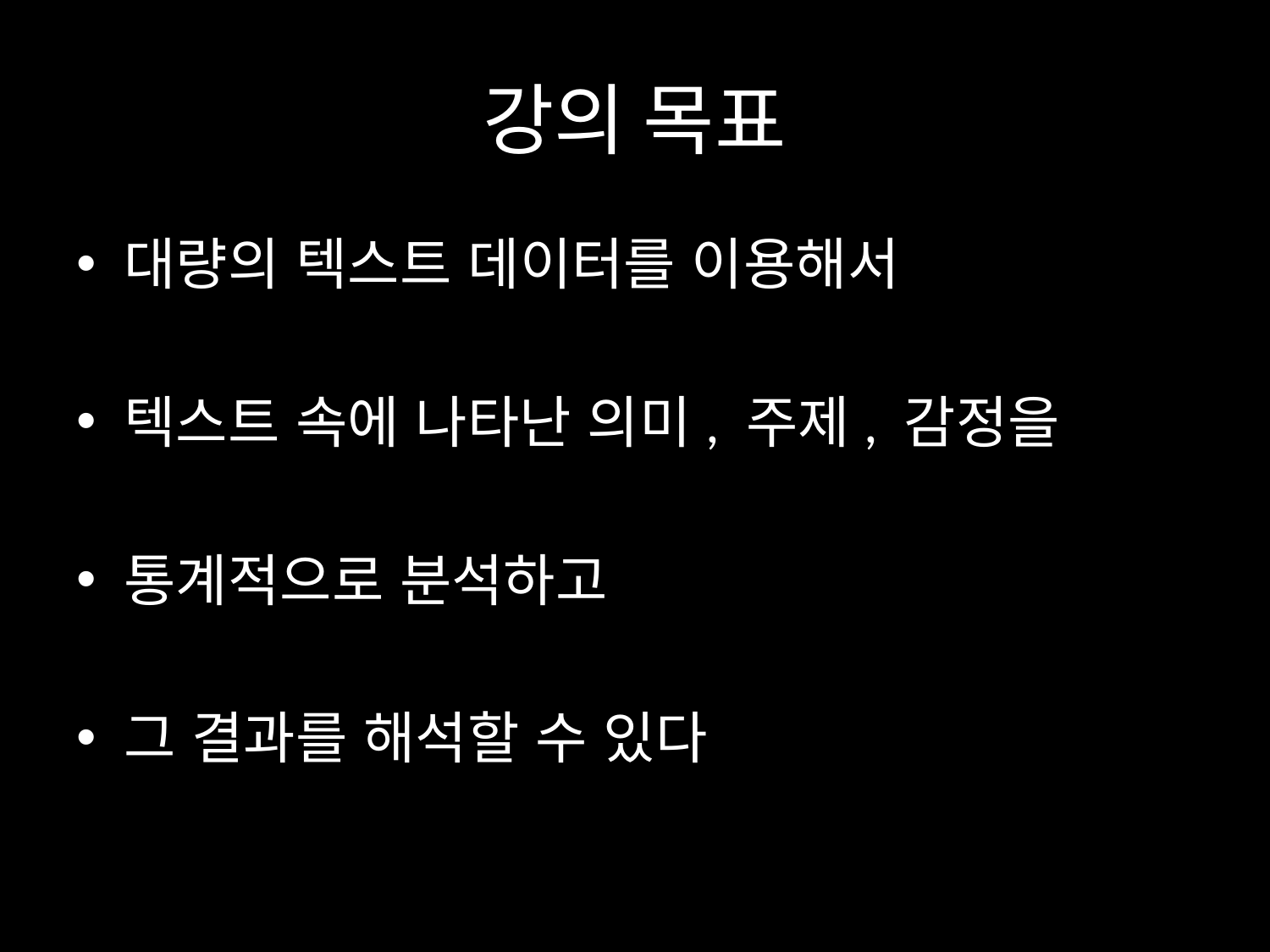

# 강의 목표
대량의 텍스트 데이터를 이용해서

텍스트 속에 나타난 의미, 주제, 감정을

통계적으로 분석하고

그 결과를 해석할 수 있다